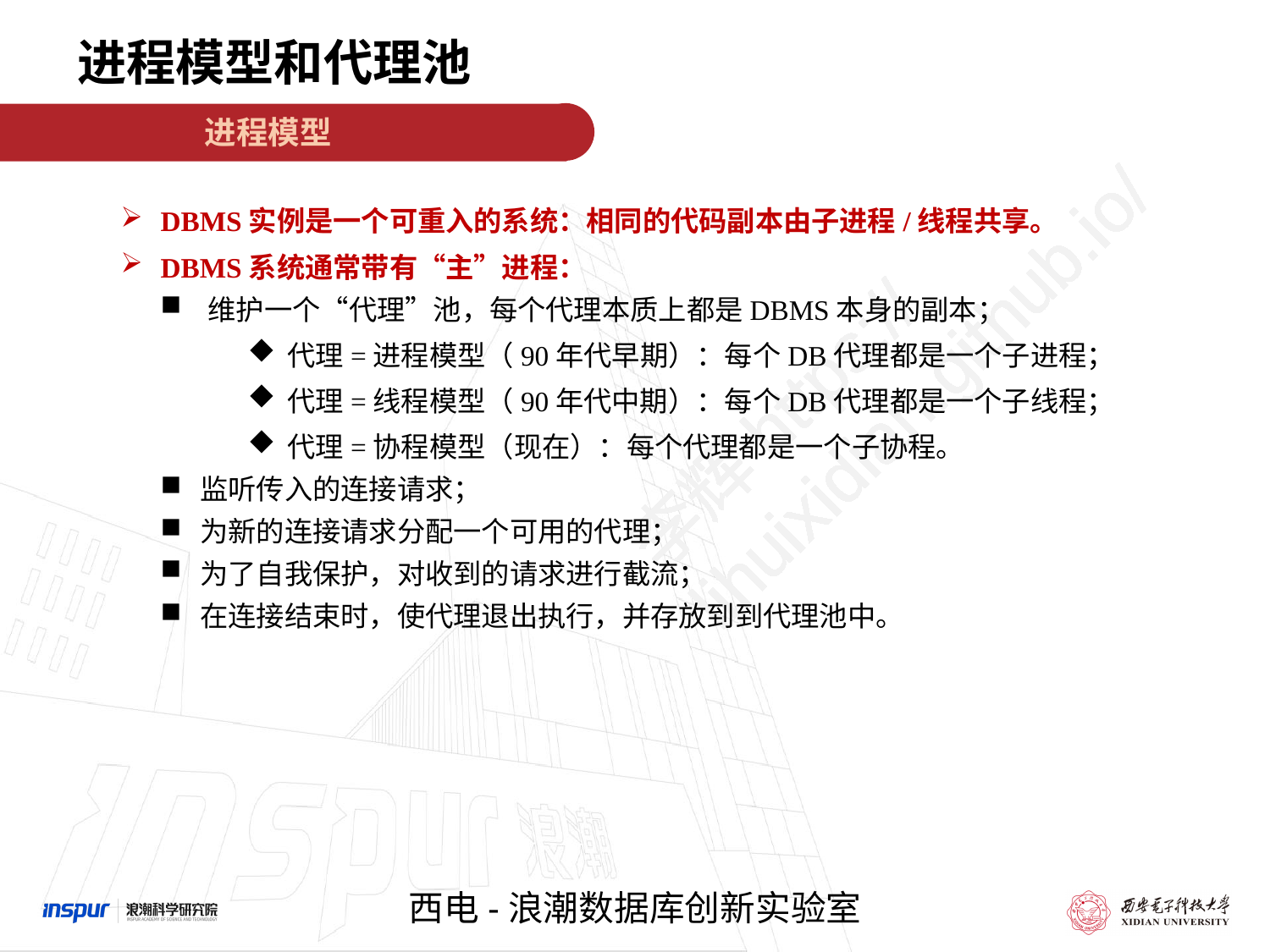

进程模型和代理池

进程模型
DBMS实例是一个可重入的系统：相同的代码副本由子进程/线程共享。
DBMS系统通常带有“主”进程：
维护一个“代理”池，每个代理本质上都是DBMS本身的副本；
代理=进程模型（90年代早期）：每个DB代理都是一个子进程；
代理=线程模型（90年代中期）：每个DB代理都是一个子线程；
代理=协程模型（现在）：每个代理都是一个子协程。
监听传入的连接请求；
为新的连接请求分配一个可用的代理；
为了自我保护，对收到的请求进行截流；
在连接结束时，使代理退出执行，并存放到到代理池中。